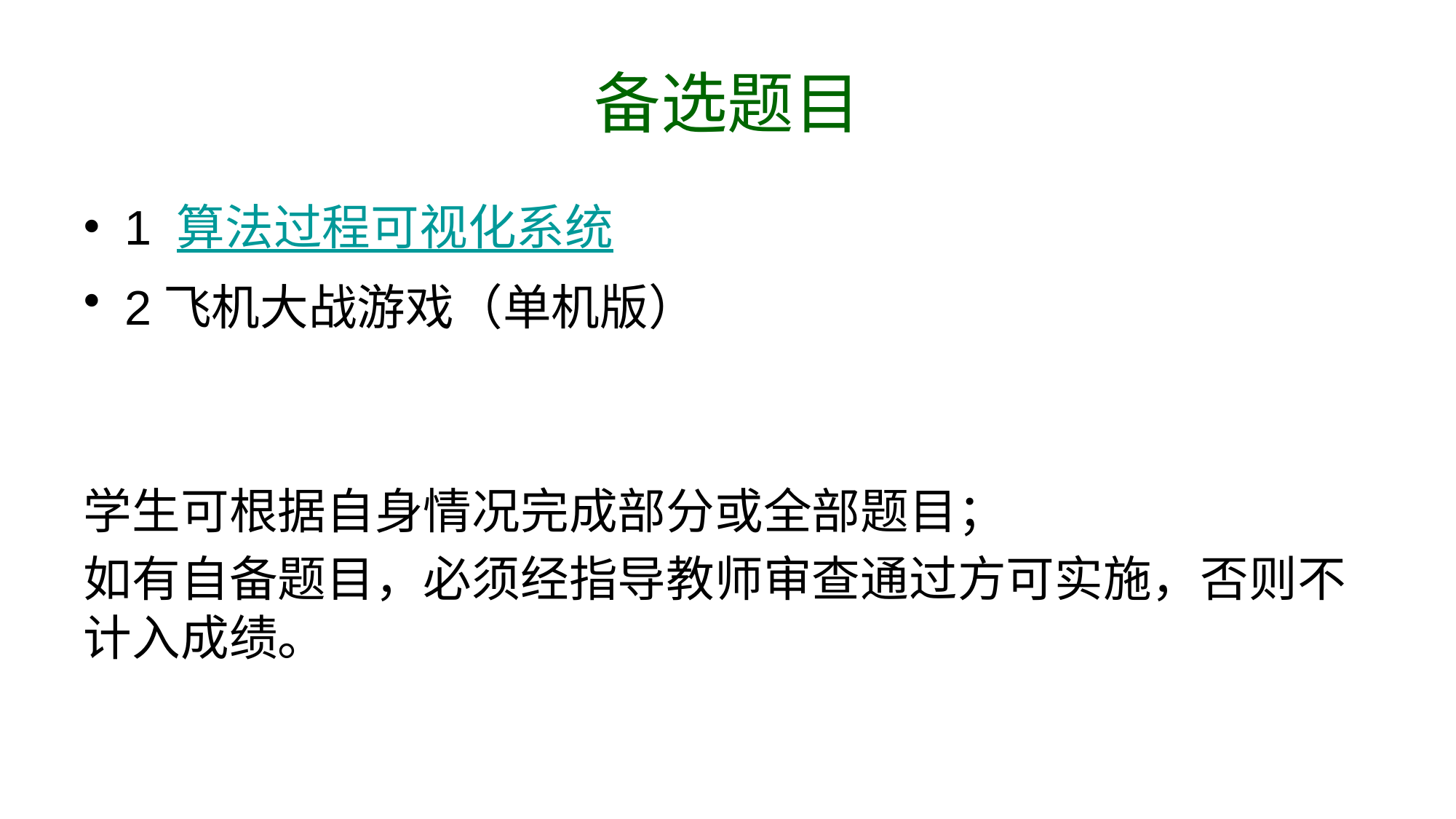

# 备选题目
1 算法过程可视化系统
2飞机大战游戏（单机版）

学生可根据自身情况完成部分或全部题目；
如有自备题目，必须经指导教师审查通过方可实施，否则不计入成绩。